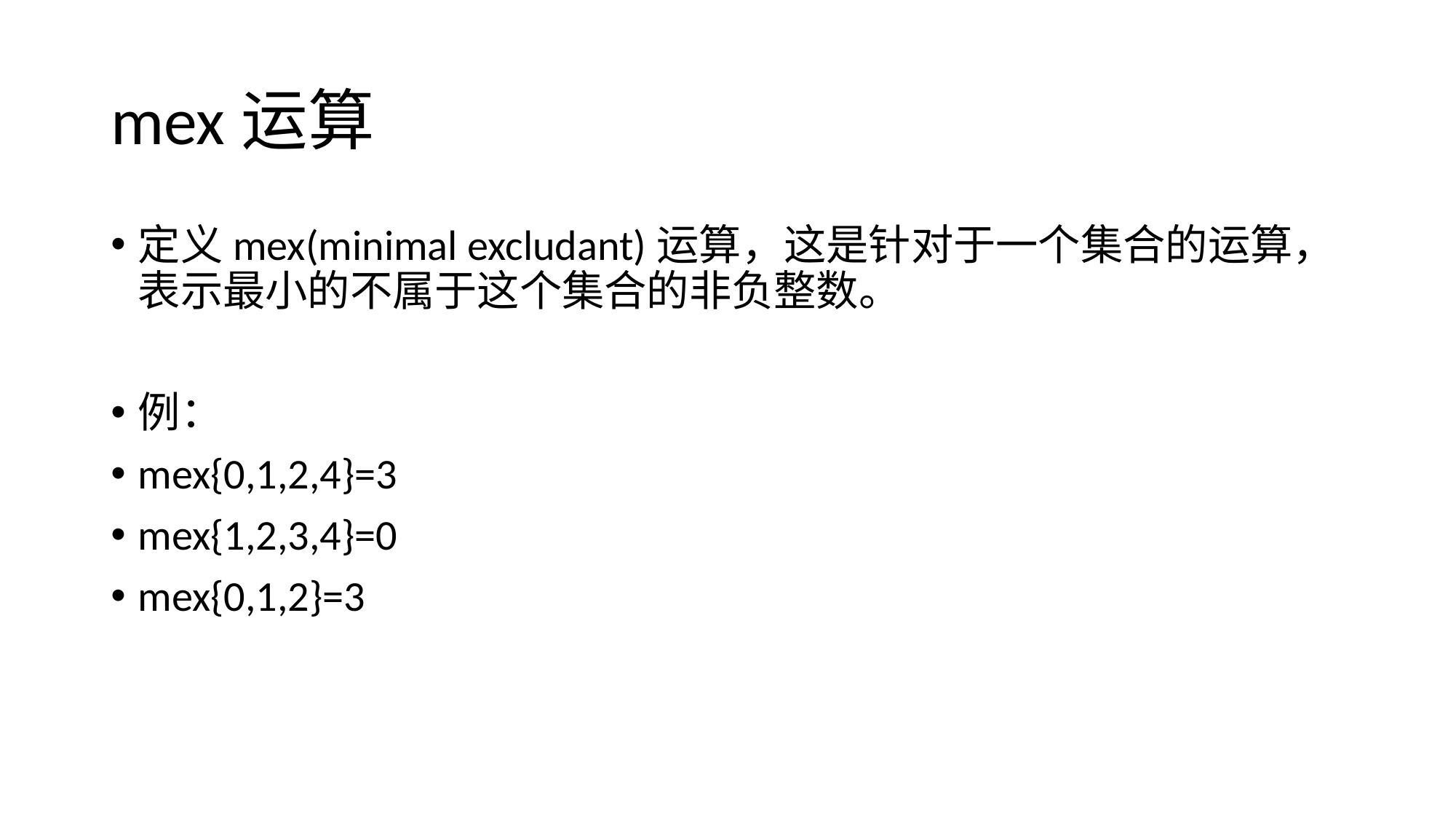

# mex运算
定义mex(minimal excludant)运算，这是针对于一个集合的运算，表示最小的不属于这个集合的非负整数。

例：
mex{0,1,2,4}=3
mex{1,2,3,4}=0
mex{0,1,2}=3